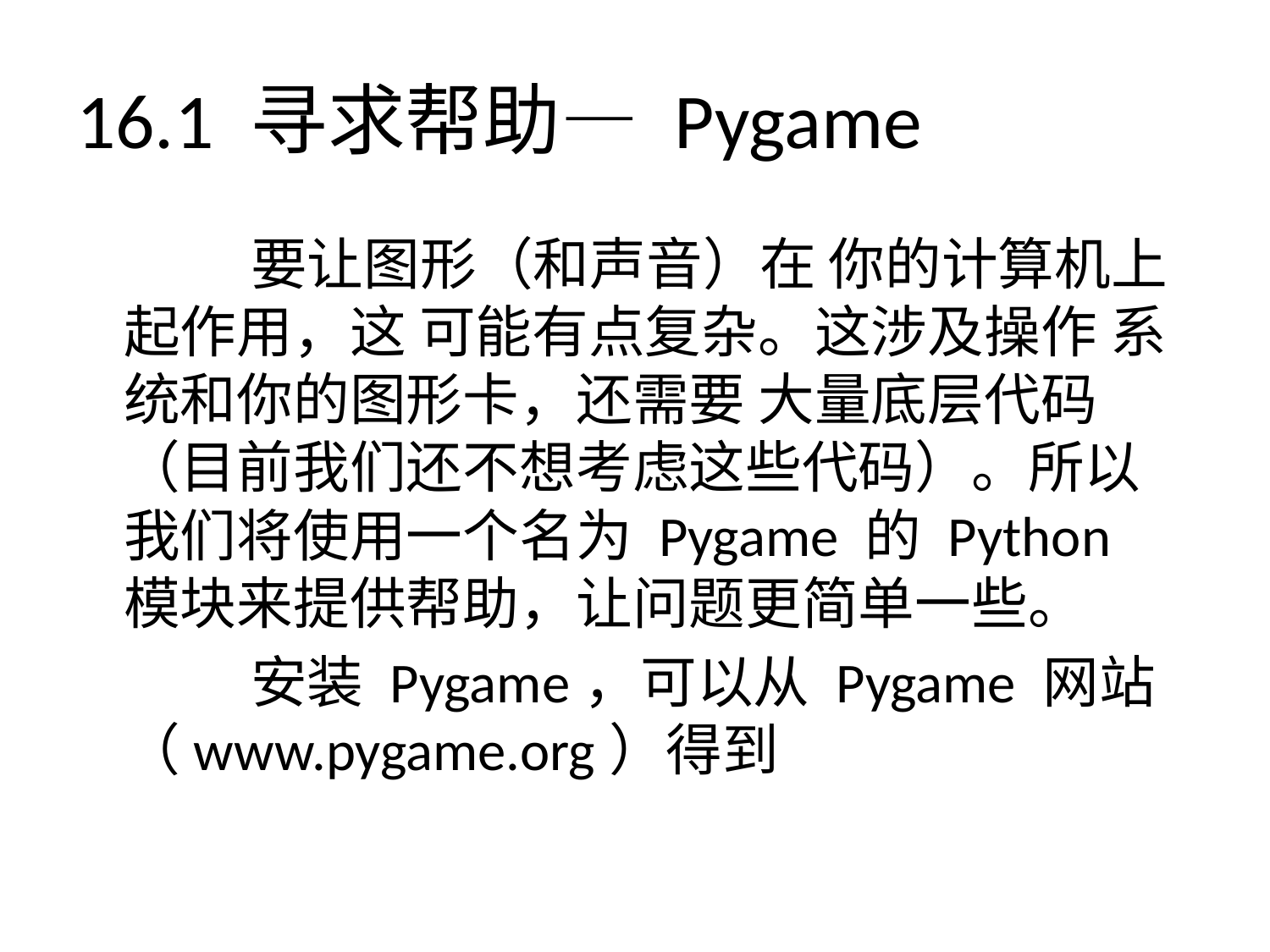

# 16.1 寻求帮助— Pygame
    	要让图形（和声音）在 你的计算机上起作用，这 可能有点复杂。这涉及操作 系统和你的图形卡，还需要 大量底层代码（目前我们还不想考虑这些代码）。所以我们将使用一个名为 Pygame 的 Python 模块来提供帮助，让问题更简单一些。
		安装 Pygame，可以从 Pygame 网站（www.pygame.org）得到